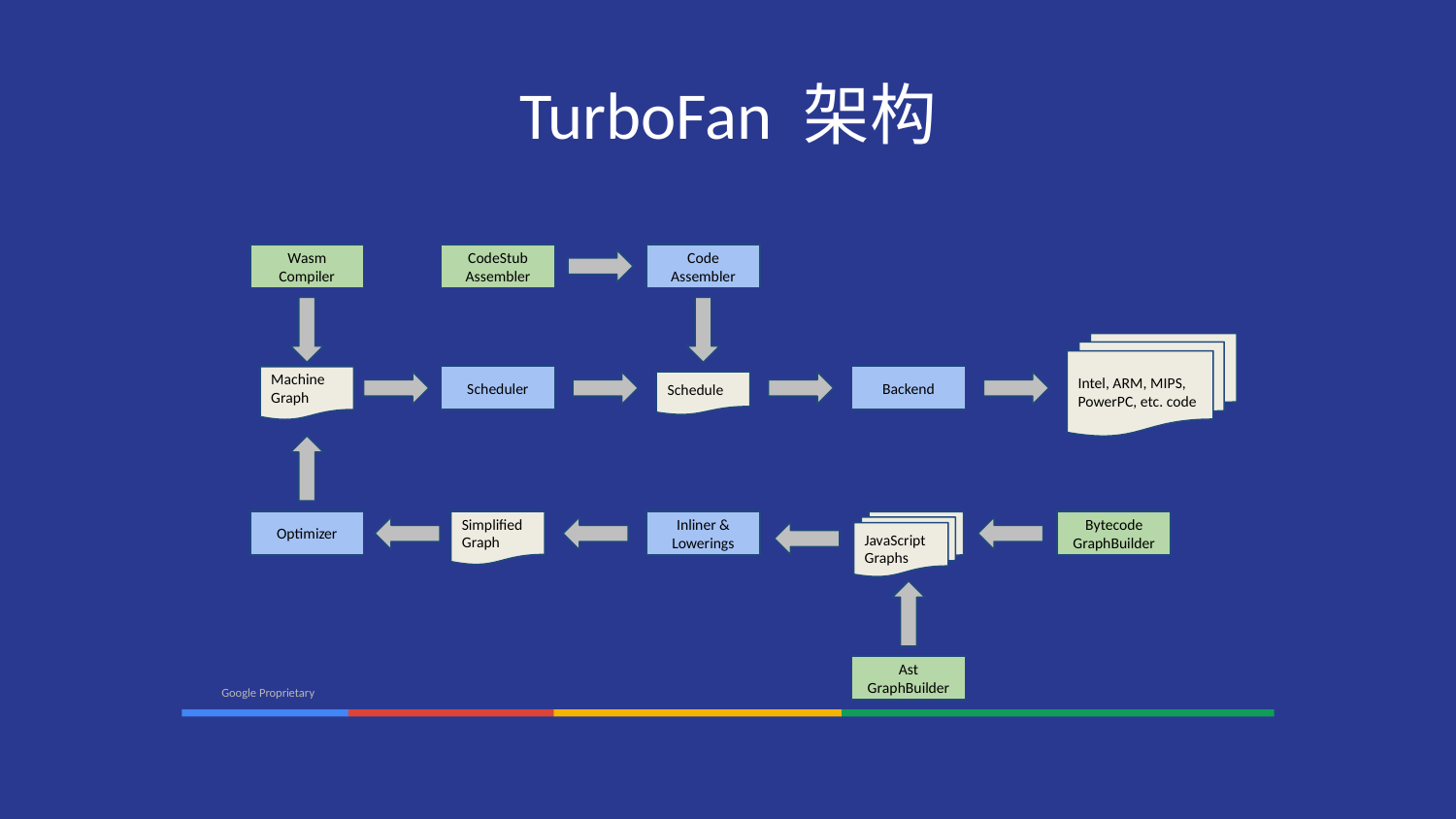

# TurboFan 架构
Wasm
Compiler
CodeStub
Assembler
Code
Assembler

Intel, ARM, MIPS,
PowerPC, etc. code
Scheduler
Backend
Machine
Graph

Schedule

Optimizer
Simplified
Graph
Inliner &
Lowerings
JavaScript
Graphs
Bytecode
GraphBuilder

Ast
GraphBuilder
Google Proprietary